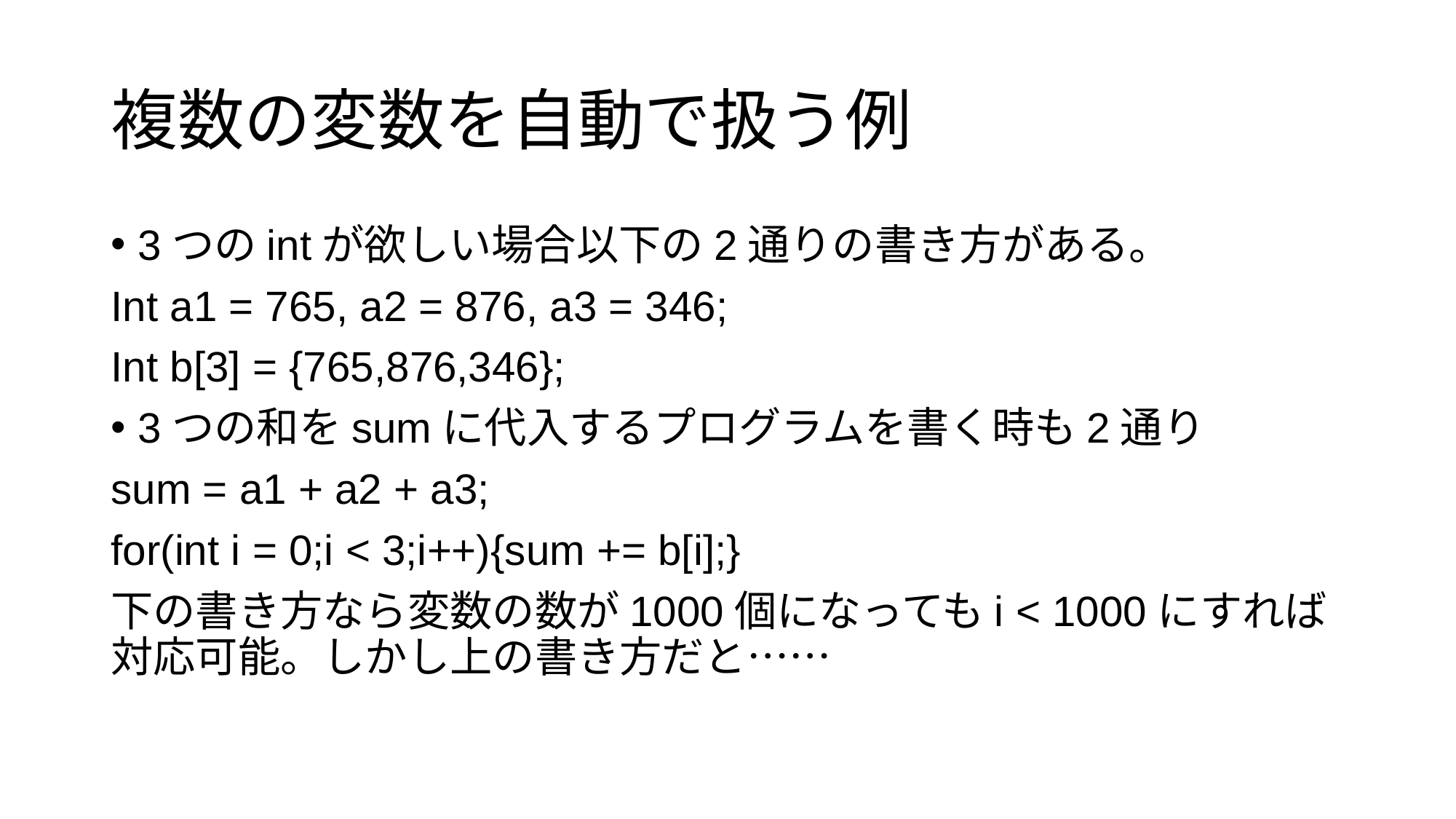

# 複数の変数を自動で扱う例
3つのintが欲しい場合以下の2通りの書き方がある。
Int a1 = 765, a2 = 876, a3 = 346;
Int b[3] = {765,876,346};
3つの和をsumに代入するプログラムを書く時も2	通り
sum = a1 + a2 + a3;
for(int i = 0;i < 3;i++){sum += b[i];}
下の書き方なら変数の数が1000個になってもi < 1000にすれば対応可能。しかし上の書き方だと……